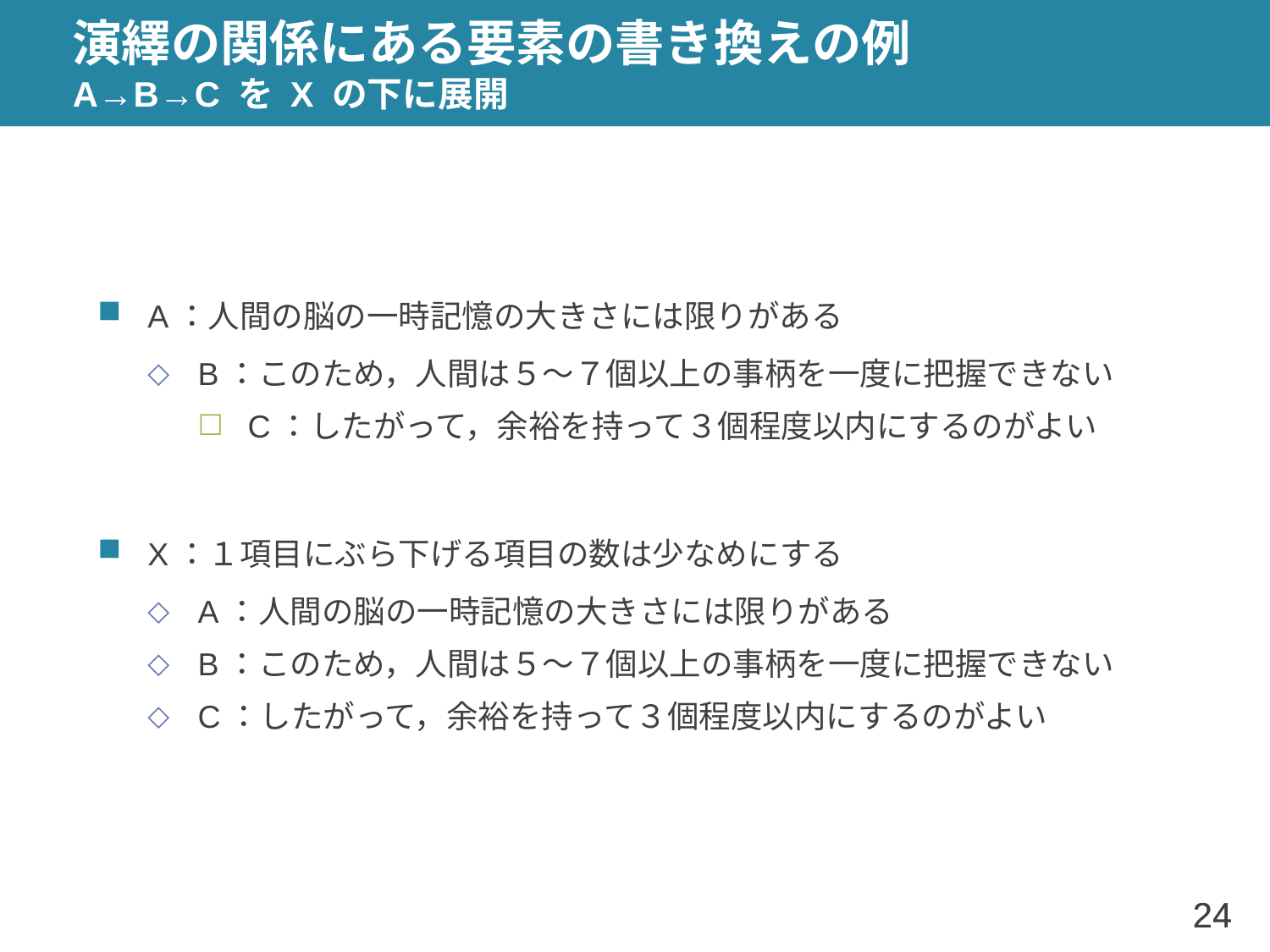

# 演繹の関係にある要素の書き換えの例 A→B→C を X の下に展開
A：人間の脳の一時記憶の大きさには限りがある
B：このため，人間は５～７個以上の事柄を一度に把握できない
C：したがって，余裕を持って３個程度以内にするのがよい
X：１項目にぶら下げる項目の数は少なめにする
A：人間の脳の一時記憶の大きさには限りがある
B：このため，人間は５～７個以上の事柄を一度に把握できない
C：したがって，余裕を持って３個程度以内にするのがよい